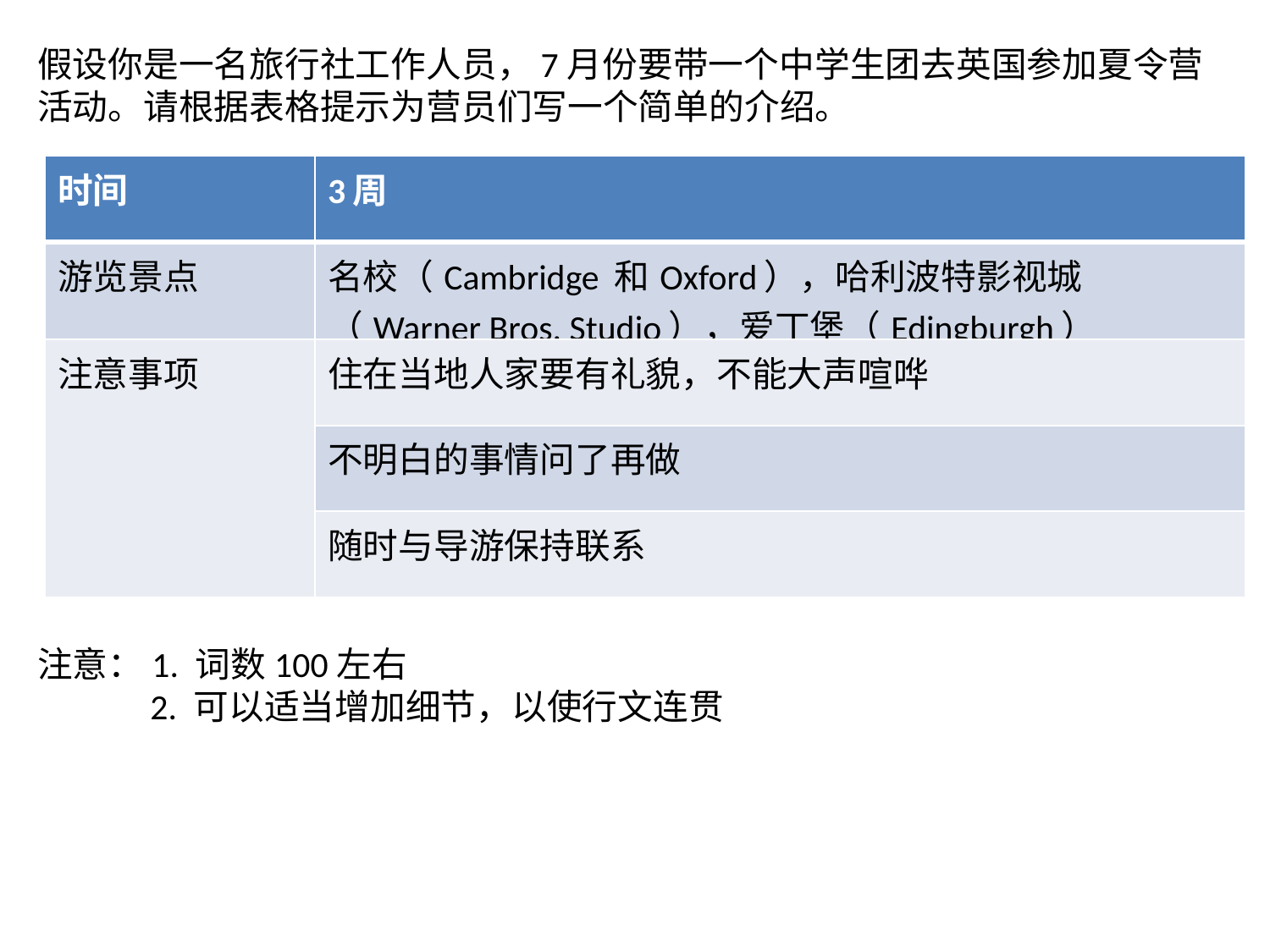

假设你是一名旅行社工作人员，7月份要带一个中学生团去英国参加夏令营活动。请根据表格提示为营员们写一个简单的介绍。
| 时间 | 3周 |
| --- | --- |
| 游览景点 | 名校（Cambridge 和Oxford），哈利波特影视城（Warner Bros. Studio），爱丁堡（Edingburgh） |
| 注意事项 | 住在当地人家要有礼貌，不能大声喧哗 |
|  | 不明白的事情问了再做 |
|  | 随时与导游保持联系 |
注意：1. 词数100左右
              2. 可以适当增加细节，以使行文连贯